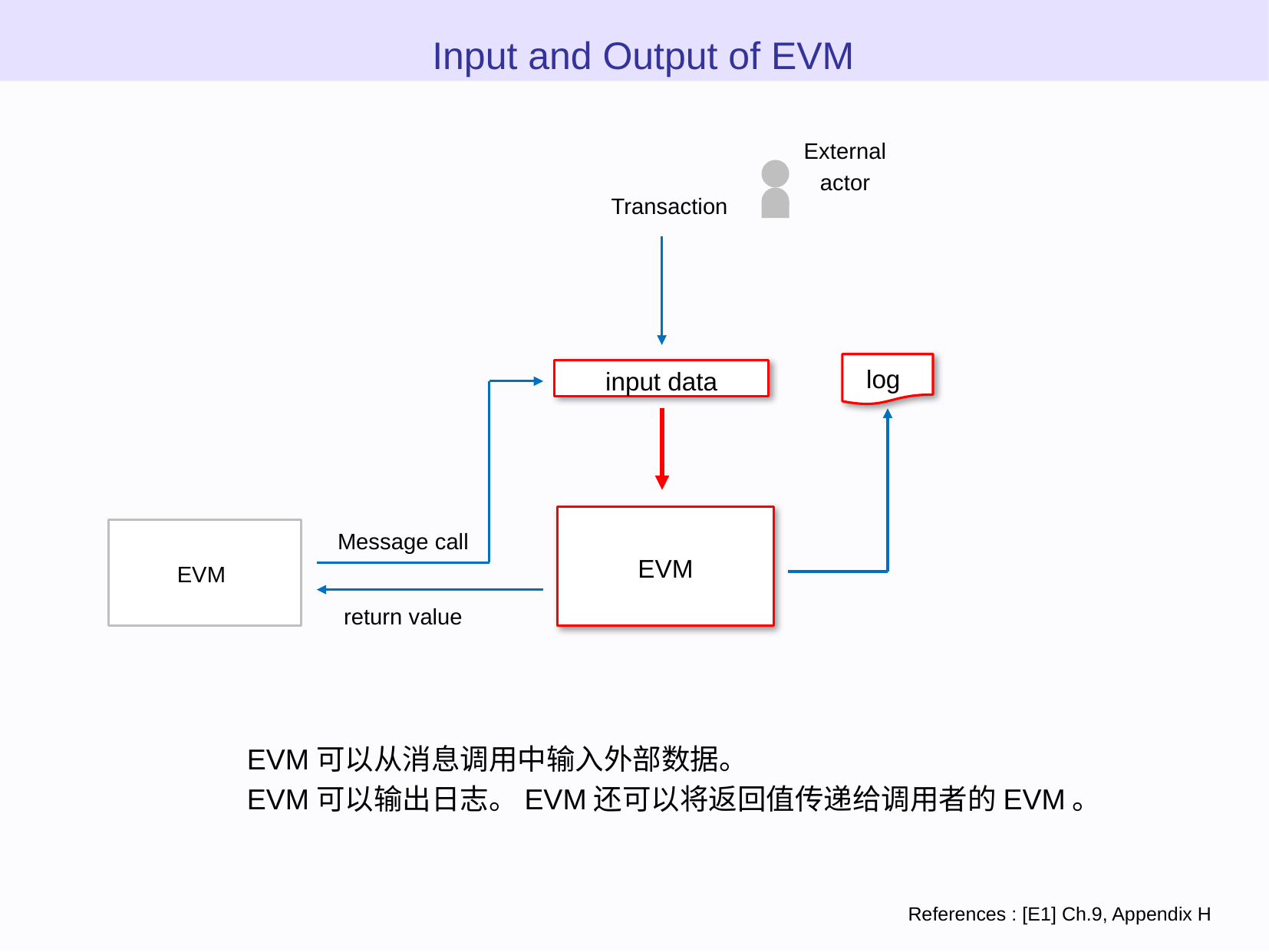

Input and Output of EVM
External actor

Transaction

log
input data

Message call

EVM
EVM
return value
EVM可以从消息调用中输入外部数据。
EVM可以输出日志。EVM还可以将返回值传递给调用者的EVM。
References : [E1] Ch.9, Appendix H